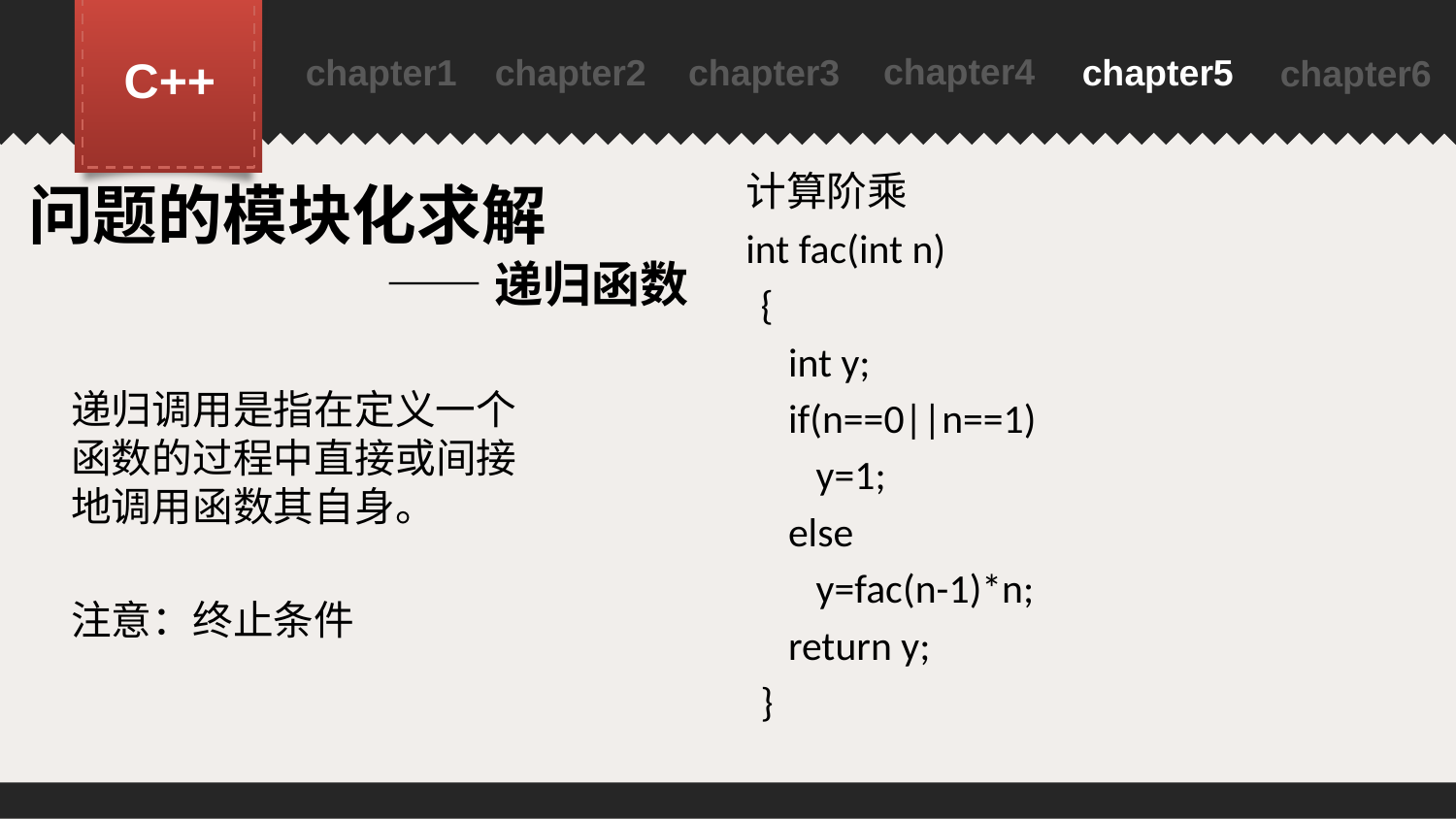

chapter4
C++
chapter1
chapter2
chapter3
chapter5
chapter6
PPT模板下载：www.1ppt.com/moban/     行业PPT模板：www.1ppt.com/hangye/
节日PPT模板：www.1ppt.com/jieri/           PPT素材下载：www.1ppt.com/sucai/
PPT背景图片：www.1ppt.com/beijing/      PPT图表下载：www.1ppt.com/tubiao/
优秀PPT下载：www.1ppt.com/xiazai/        PPT教程： www.1ppt.com/powerpoint/
Word教程： www.1ppt.com/word/              Excel教程：www.1ppt.com/excel/
资料下载：www.1ppt.com/ziliao/                PPT课件下载：www.1ppt.com/kejian/
范文下载：www.1ppt.com/fanwen/             试卷下载：www.1ppt.com/shiti/
教案下载：www.1ppt.com/jiaoan/

计算阶乘
int fac(int n)
{
int y;
if(n==0||n==1)
   y=1;
else
   y=fac(n-1)*n;
return y;
}
问题的模块化求解
——递归函数
递归调用是指在定义一个函数的过程中直接或间接地调用函数其自身。

注意：终止条件